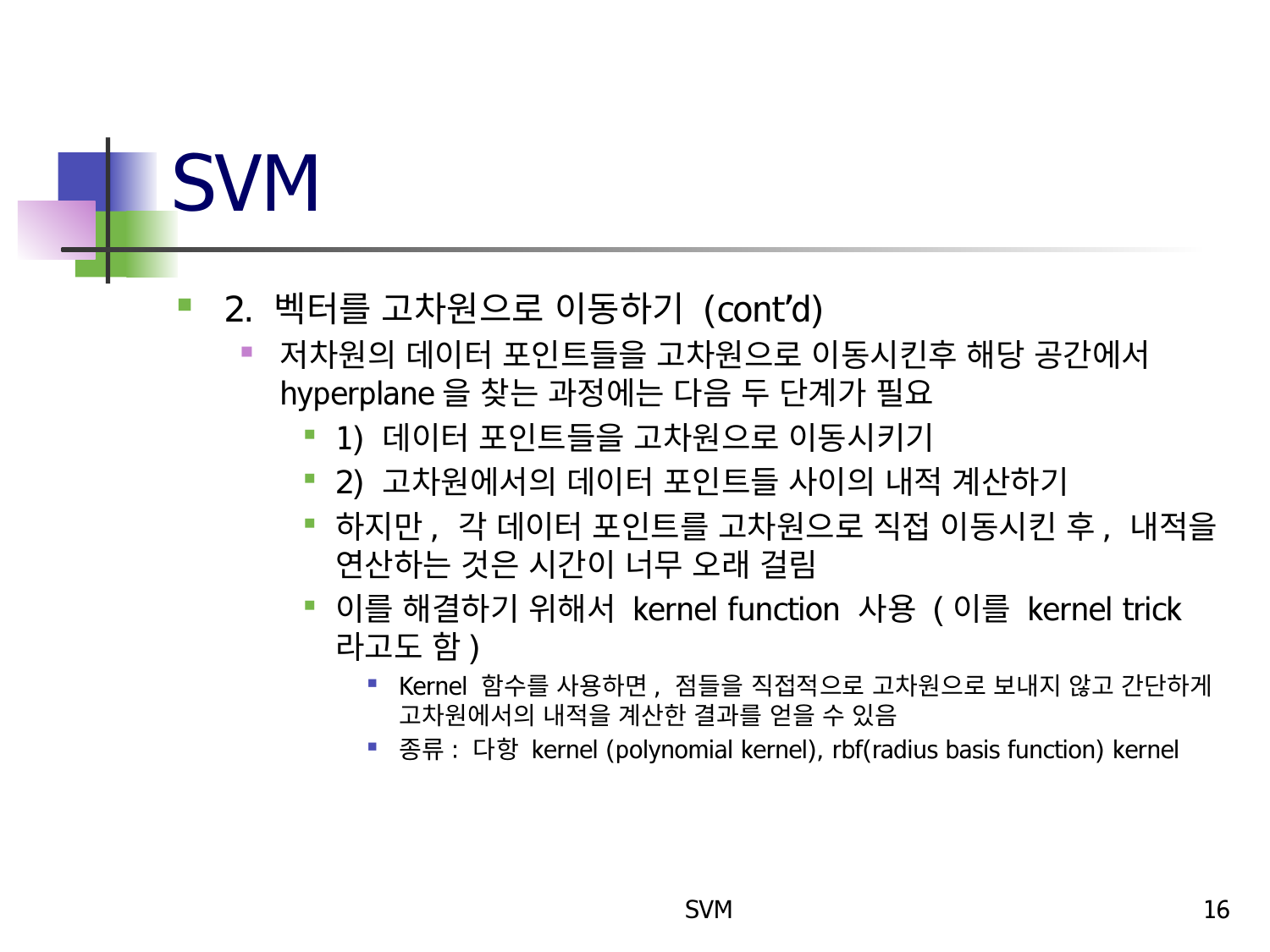

# SVM
2. 벡터를 고차원으로 이동하기 (cont’d)
저차원의 데이터 포인트들을 고차원으로 이동시킨후 해당 공간에서 hyperplane을 찾는 과정에는 다음 두 단계가 필요
1) 데이터 포인트들을 고차원으로 이동시키기
2) 고차원에서의 데이터 포인트들 사이의 내적 계산하기
하지만, 각 데이터 포인트를 고차원으로 직접 이동시킨 후, 내적을 연산하는 것은 시간이 너무 오래 걸림
이를 해결하기 위해서 kernel function 사용 (이를 kernel trick라고도 함)
Kernel 함수를 사용하면, 점들을 직접적으로 고차원으로 보내지 않고 간단하게 고차원에서의 내적을 계산한 결과를 얻을 수 있음
종류: 다항 kernel (polynomial kernel), rbf(radius basis function) kernel

SVM
16